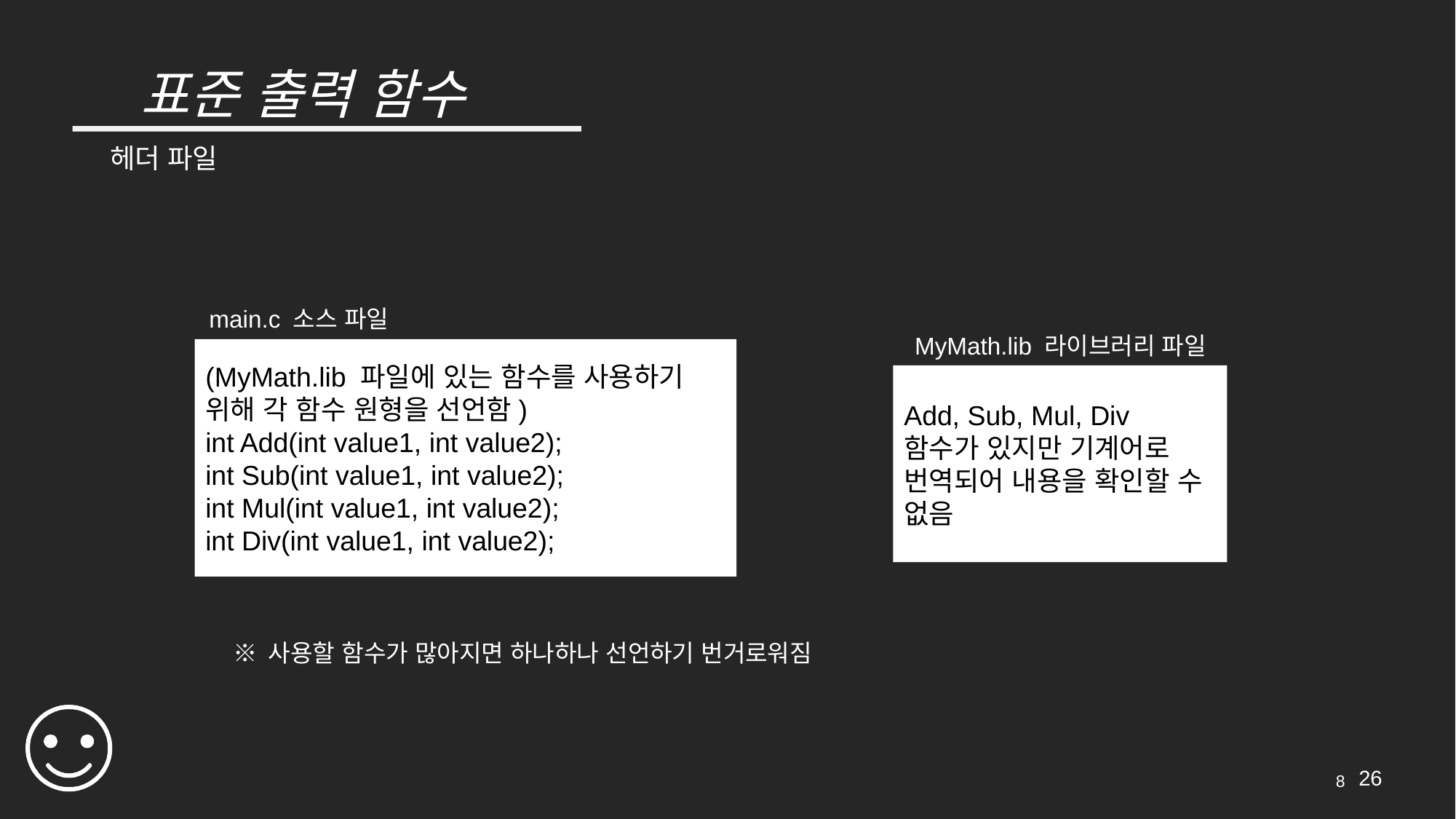

# 표준 출력 함수

헤더 파일
main.c 소스 파일
MyMath.lib 라이브러리 파일
(MyMath.lib 파일에 있는 함수를 사용하기 위해 각 함수 원형을 선언함)
int Add(int value1, int value2);
int Sub(int value1, int value2);
int Mul(int value1, int value2);
int Div(int value1, int value2);
Add, Sub, Mul, Div 함수가 있지만 기계어로 번역되어 내용을 확인할 수 없음
※ 사용할 함수가 많아지면 하나하나 선언하기 번거로워짐
8